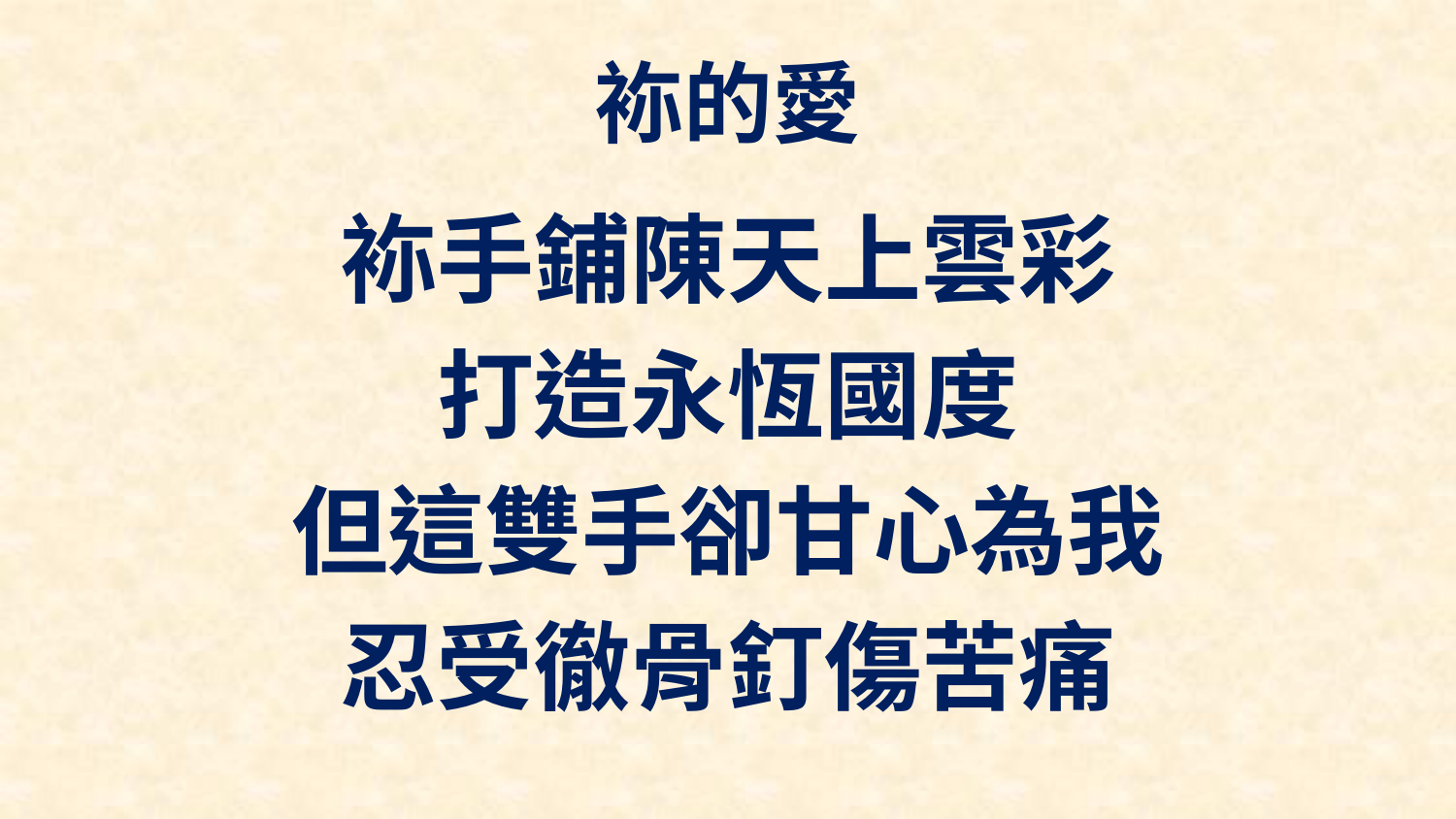

# 袮的愛
袮手鋪陳天上雲彩
打造永恆國度
但這雙手卻甘心為我
忍受徹骨釘傷苦痛